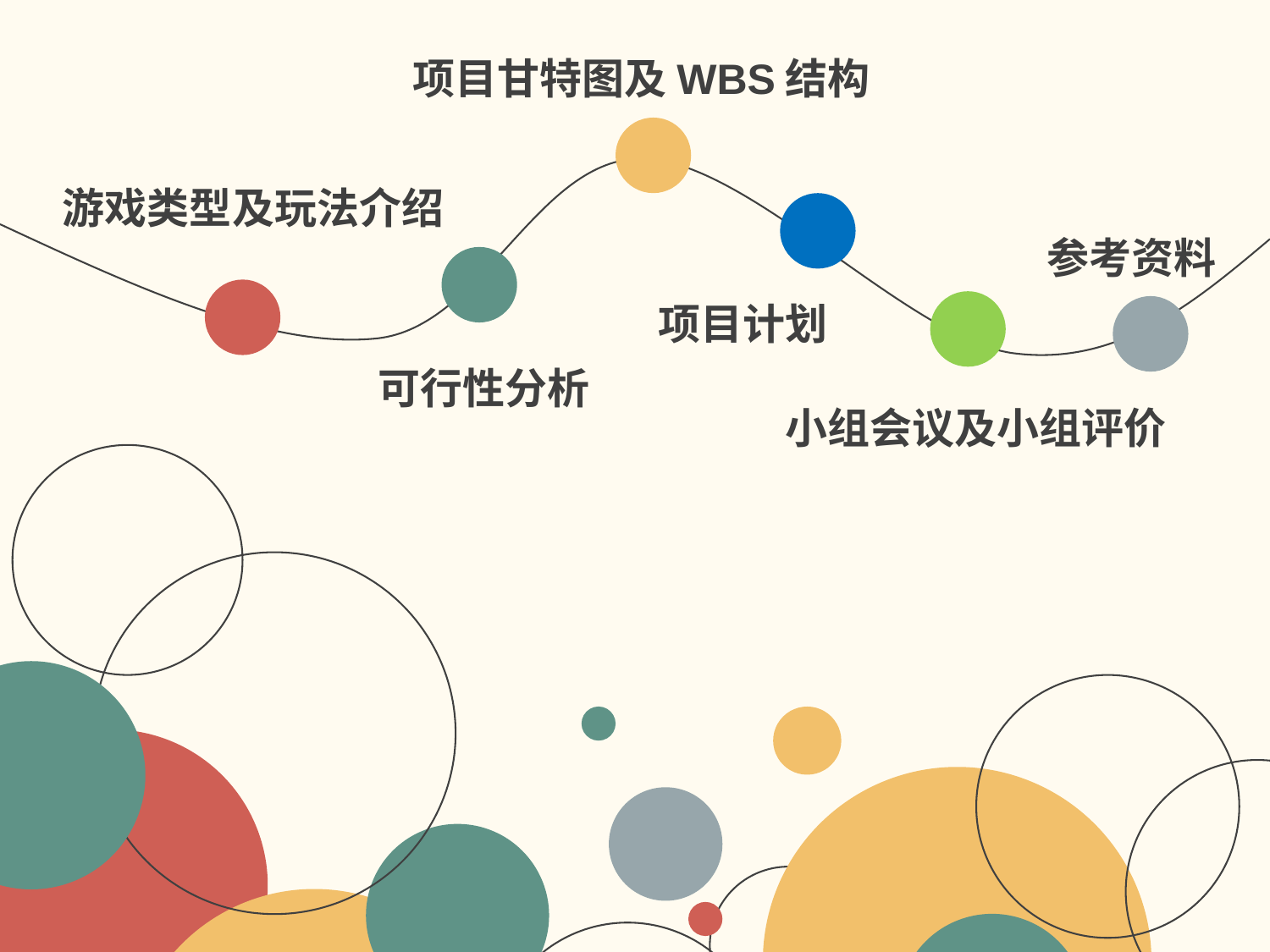

项目甘特图及WBS结构

游戏类型及玩法介绍

参考资料

项目计划

可行性分析
小组会议及小组评价